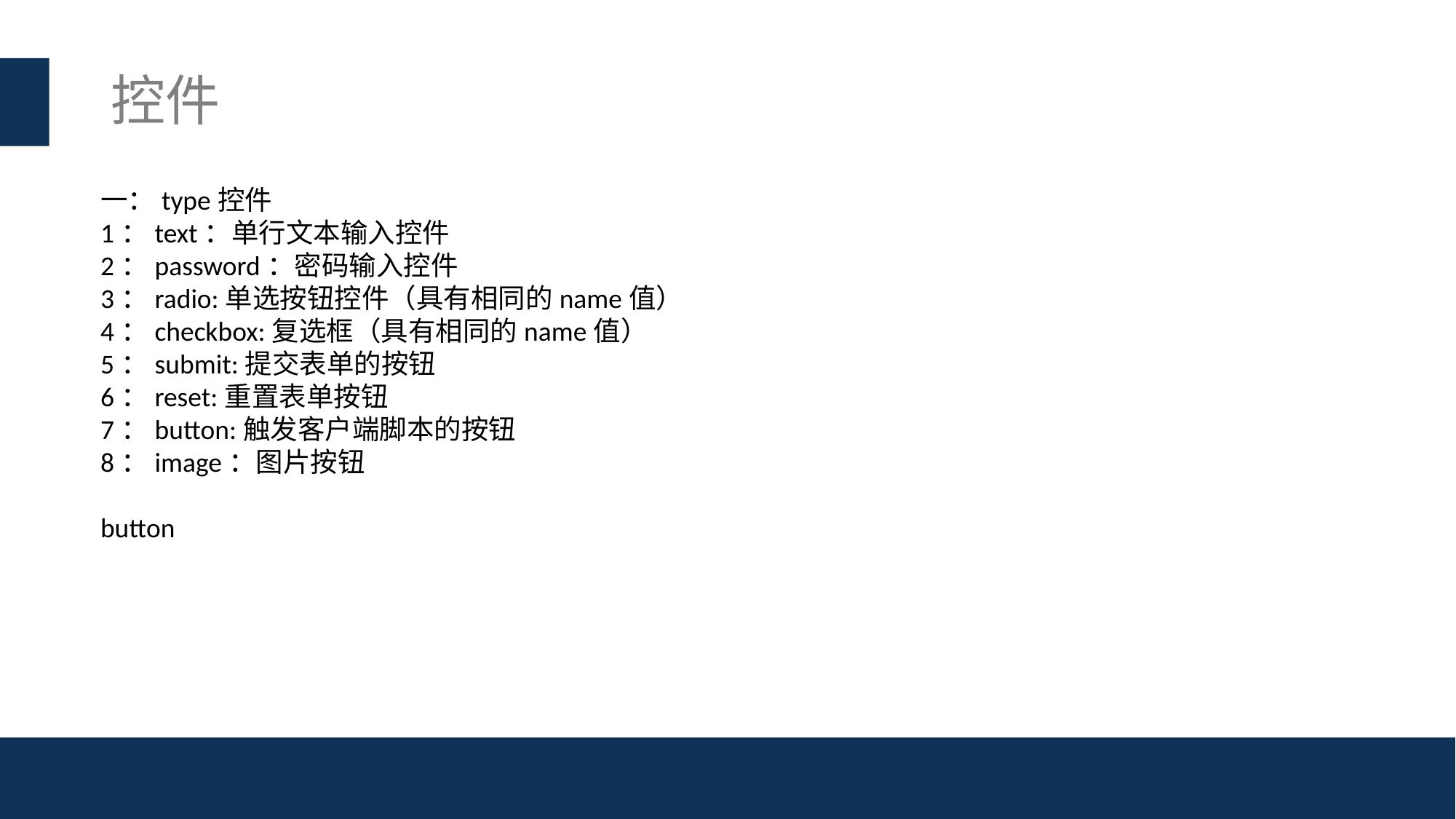

# 控件

一：type控件
1：text：单行文本输入控件
2：password：密码输入控件
3：radio:单选按钮控件（具有相同的name值）
4：checkbox:复选框（具有相同的name值）
5：submit:提交表单的按钮
6：reset:重置表单按钮
7：button:触发客户端脚本的按钮
8：image：图片按钮

button